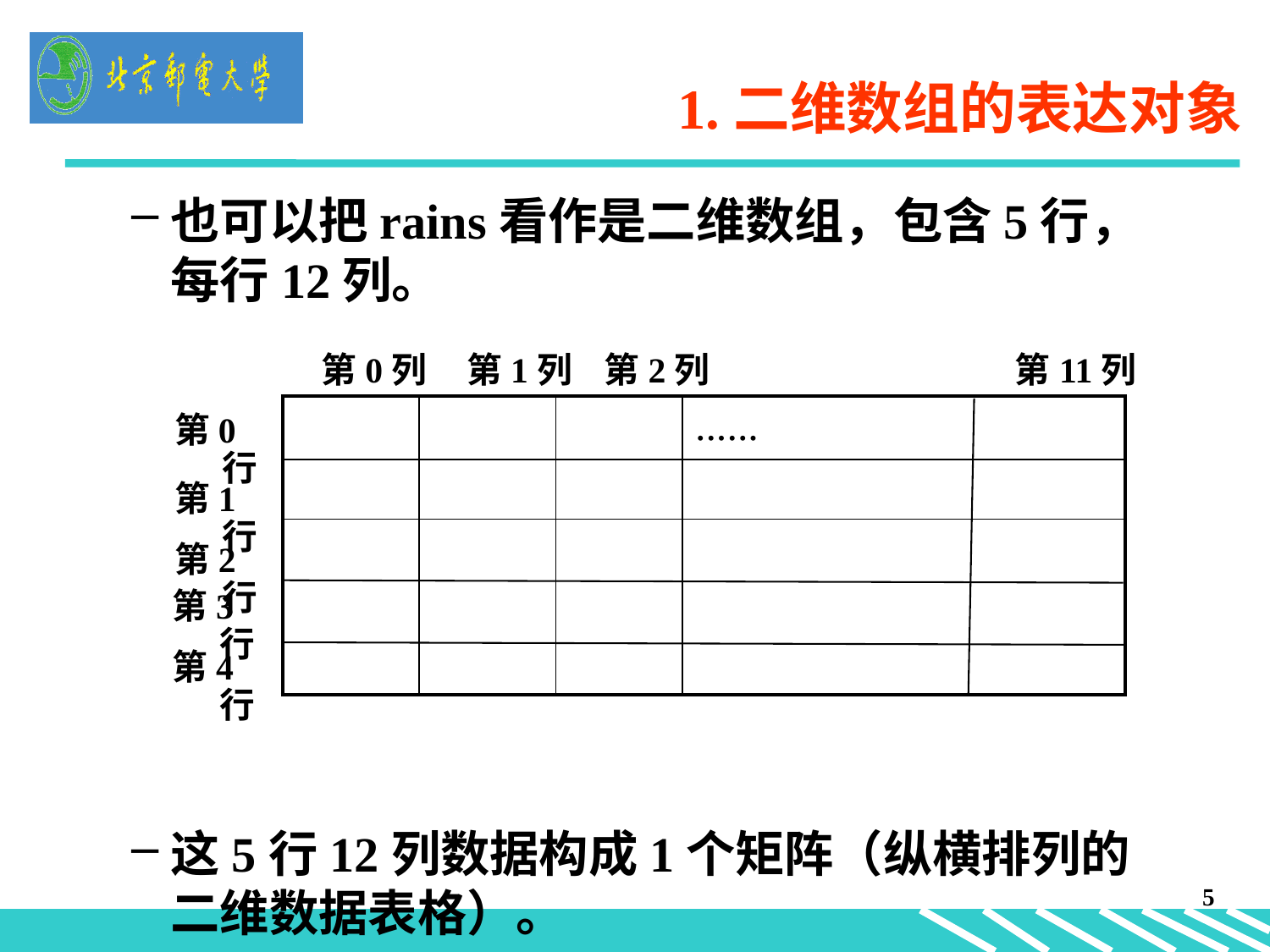

# 1.二维数组的表达对象
也可以把rains看作是二维数组，包含5行，每行12列。

这5行12列数据构成1个矩阵（纵横排列的二维数据表格）。

 第0列     第1列    第2列                                      第11列
|  |  |  | ...... |
| --- | --- | --- | --- |
|  |  |  |  |
|  |  |  |  |
第0行
第1行
第2行
第3行
第4行
5